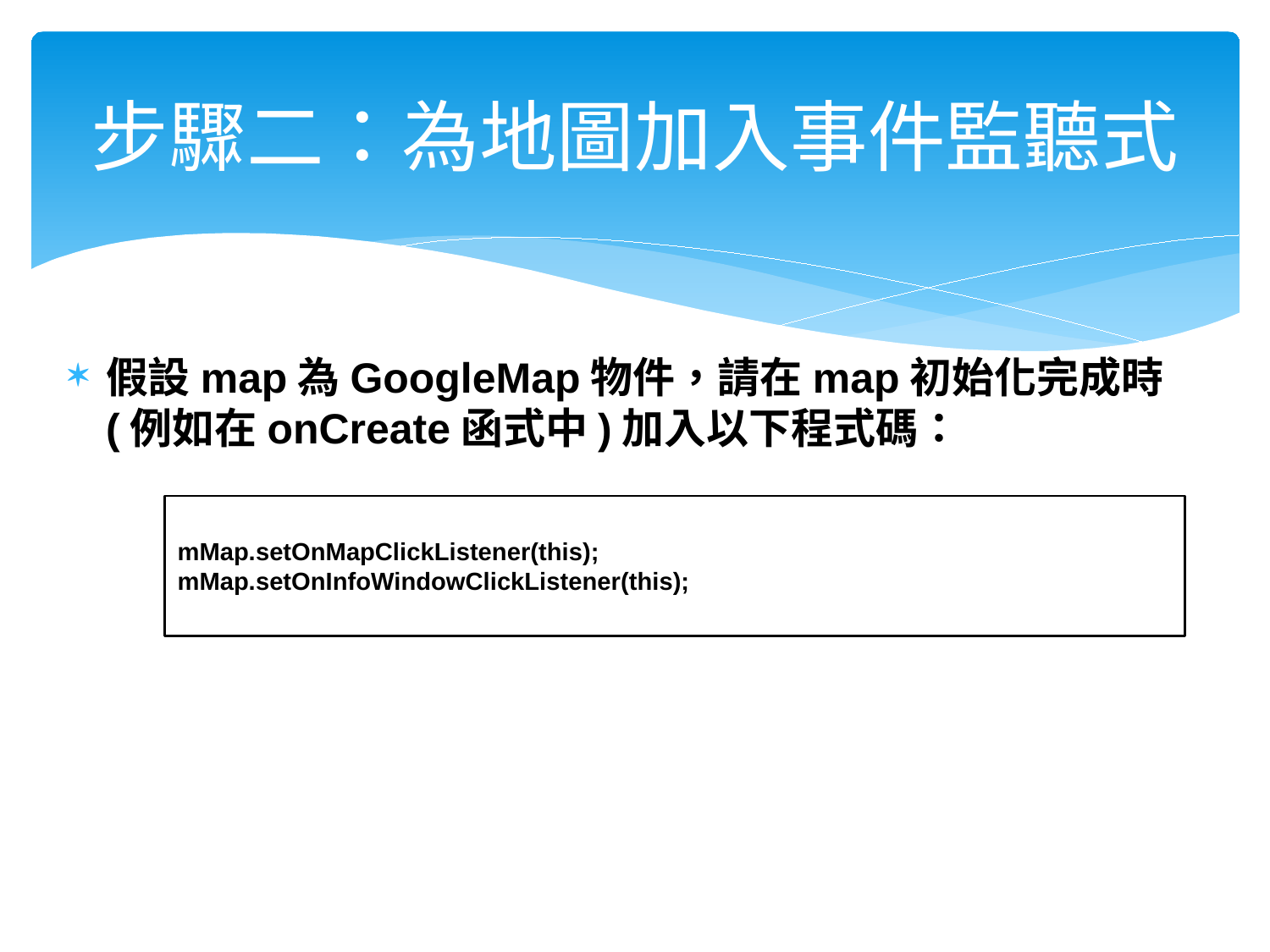

# 步驟二：為地圖加入事件監聽式
假設map為GoogleMap物件，請在map初始化完成時(例如在onCreate函式中)加入以下程式碼：
mMap.setOnMapClickListener(this);
mMap.setOnInfoWindowClickListener(this);